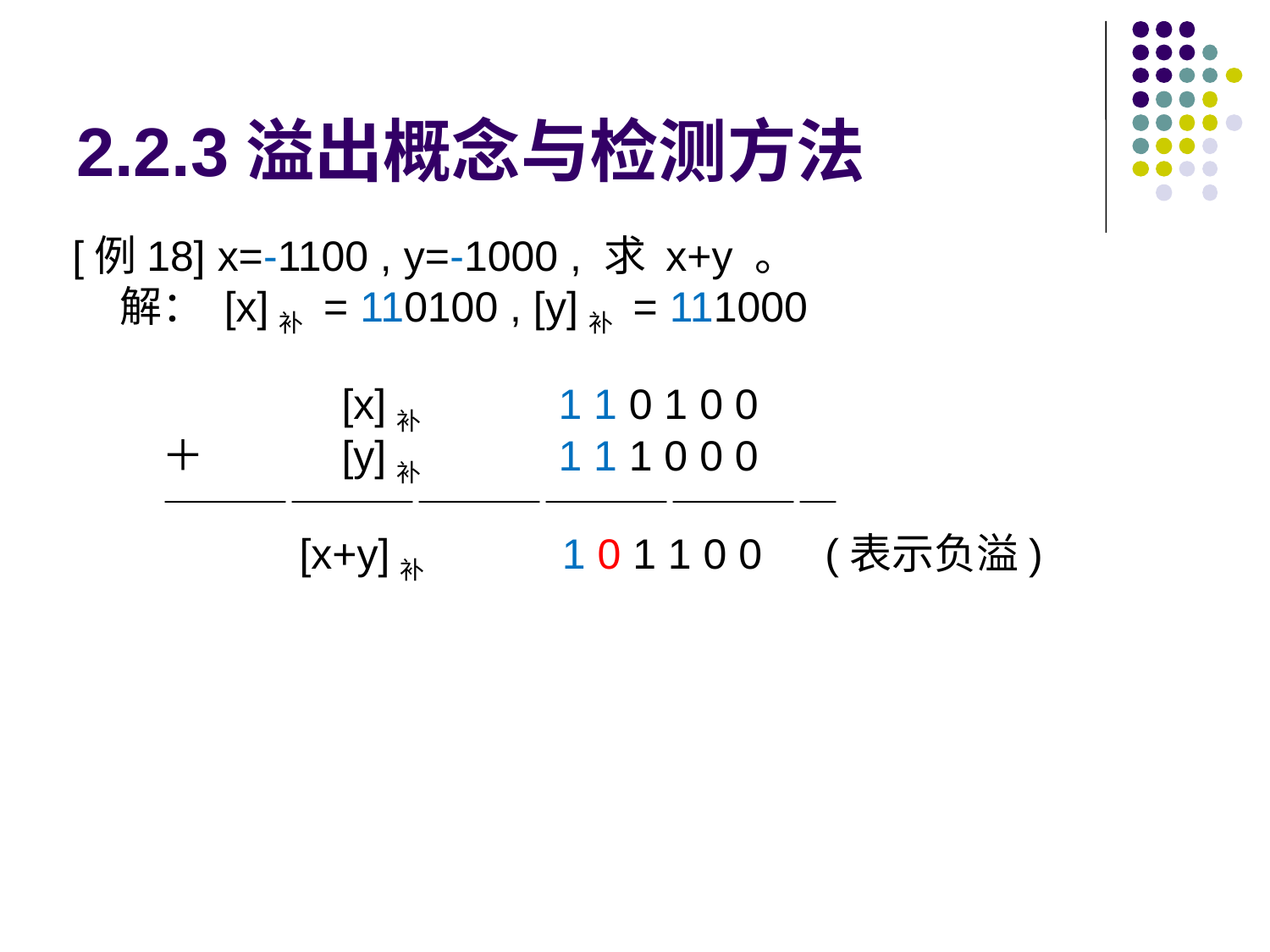

# 2.2.3溢出概念与检测方法
[例18] x=-1100 , y=-1000 , 求 x+y 。
解： [x]补 = 110100 , [y]补 = 111000
　　　　　[x]补　　　1 1 0 1 0 0
　＋　　　[y]补　　　1 1 1 0 0 0
　————————————————
　　　　[x+y]补　　　1 0 1 1 0 0　(表示负溢)
92